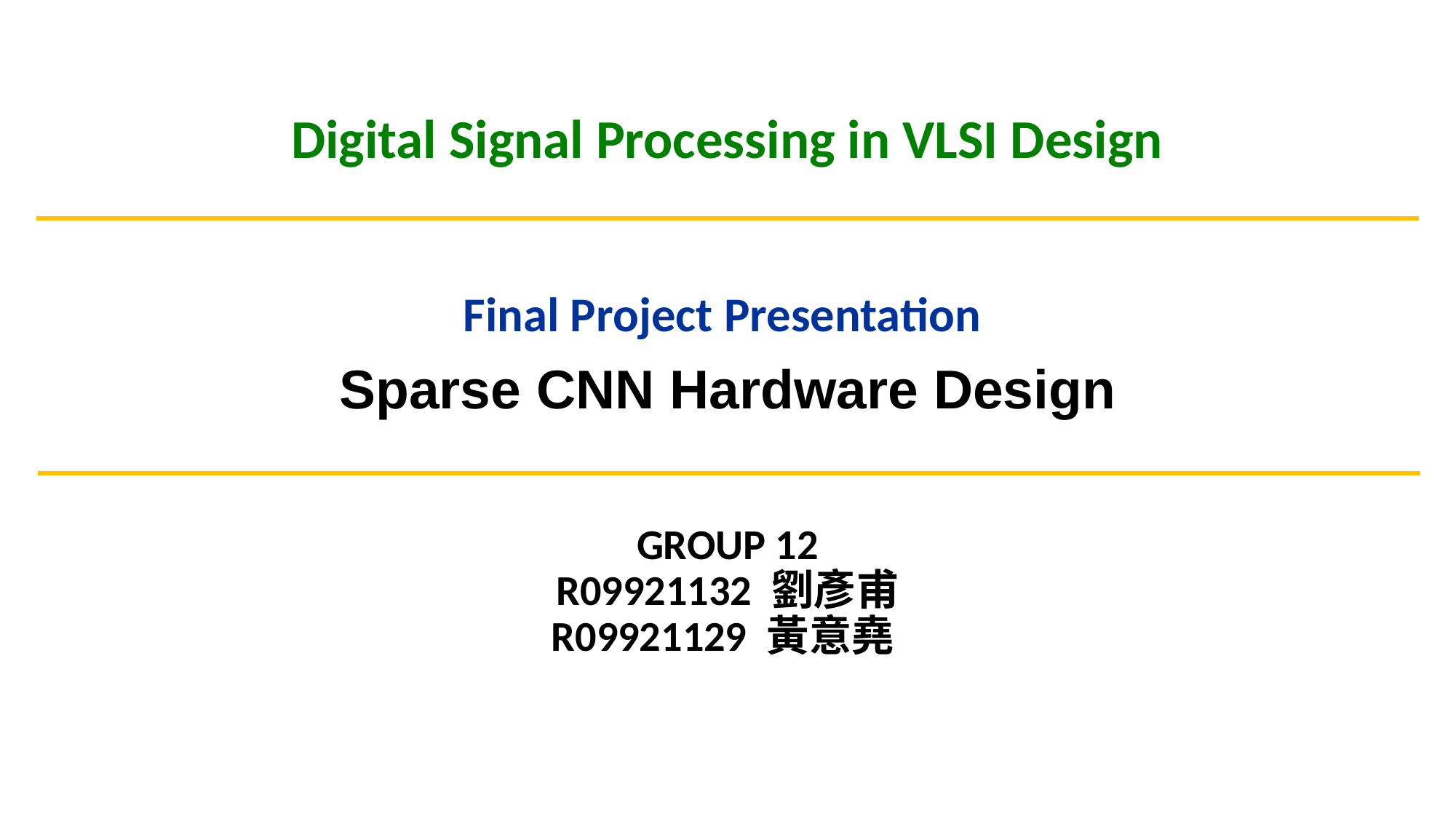

Digital Signal Processing in VLSI Design
# Final Project Presentation Sparse CNN Hardware Design
GROUP 12
R09921132 劉彥甫
R09921129 黃意堯